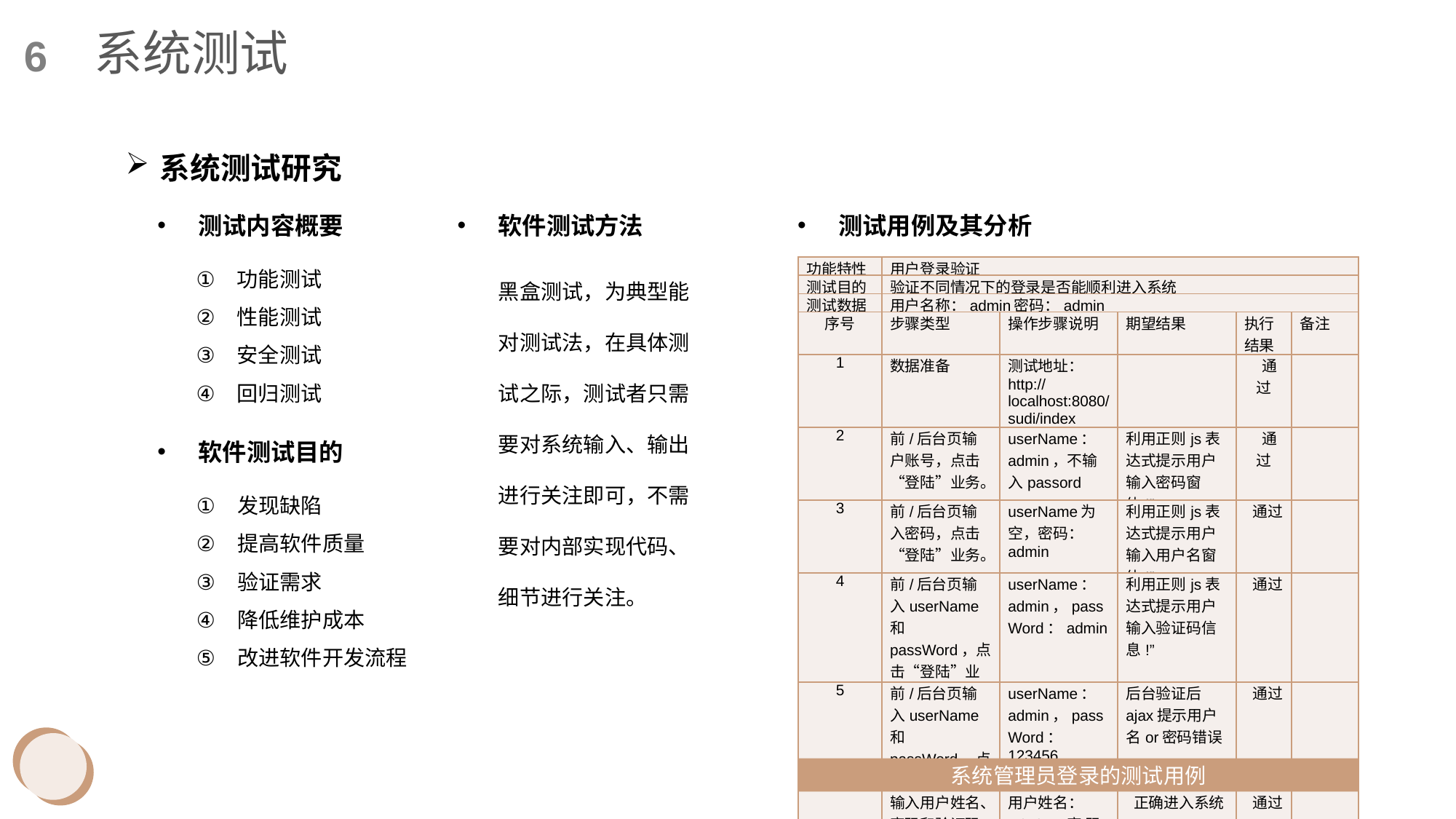

系统测试
6
系统测试研究
软件测试方法
测试用例及其分析
测试内容概要
功能测试
性能测试
安全测试
回归测试
黑盒测试，为典型能对测试法，在具体测试之际，测试者只需要对系统输入、输出进行关注即可，不需要对内部实现代码、细节进行关注。
| 功能特性 | 用户登录验证 |  |  |  |  |
| --- | --- | --- | --- | --- | --- |
| 测试目的 | 验证不同情况下的登录是否能顺利进入系统 |  |  |  |  |
| 测试数据 | 用户名称：admin密码：admin |  |  |  |  |
| 序号 | 步骤类型 | 操作步骤说明 | 期望结果 | 执行结果 | 备注 |
| 1 | 数据准备 | 测试地址：http://localhost:8080/sudi/index |  | 通过 |  |
| 2 | 前/后台页输户账号，点击“登陆”业务。 | userName：admin，不输入passord | 利用正则js表达式提示用户输入密码窗体!” | 通过 |  |
| 3 | 前/后台页输入密码，点击“登陆”业务。 | userName为空，密码：admin | 利用正则js表达式提示用户输入用户名窗体!” | 通过 |  |
| 4 | 前/后台页输入userName和passWord，点击“登陆”业务。 | userName：admin，passWord：admin | 利用正则js表达式提示用户输入验证码信息!” | 通过 |  |
| 5 | 前/后台页输入userName和passWord，点击“登陆”业务。 | userName：admin，passWord：123456 | 后台验证后ajax提示用户名or密码错误 | 通过 |  |
|  | 输入用户姓名、密码和验证码，点击“登陆”按钮 | 用户姓名：admin，密 码：admin | 正确进入系统 | 通过 |  |
软件测试目的
发现缺陷
提高软件质量
验证需求
降低维护成本
改进软件开发流程

系统管理员登录的测试用例